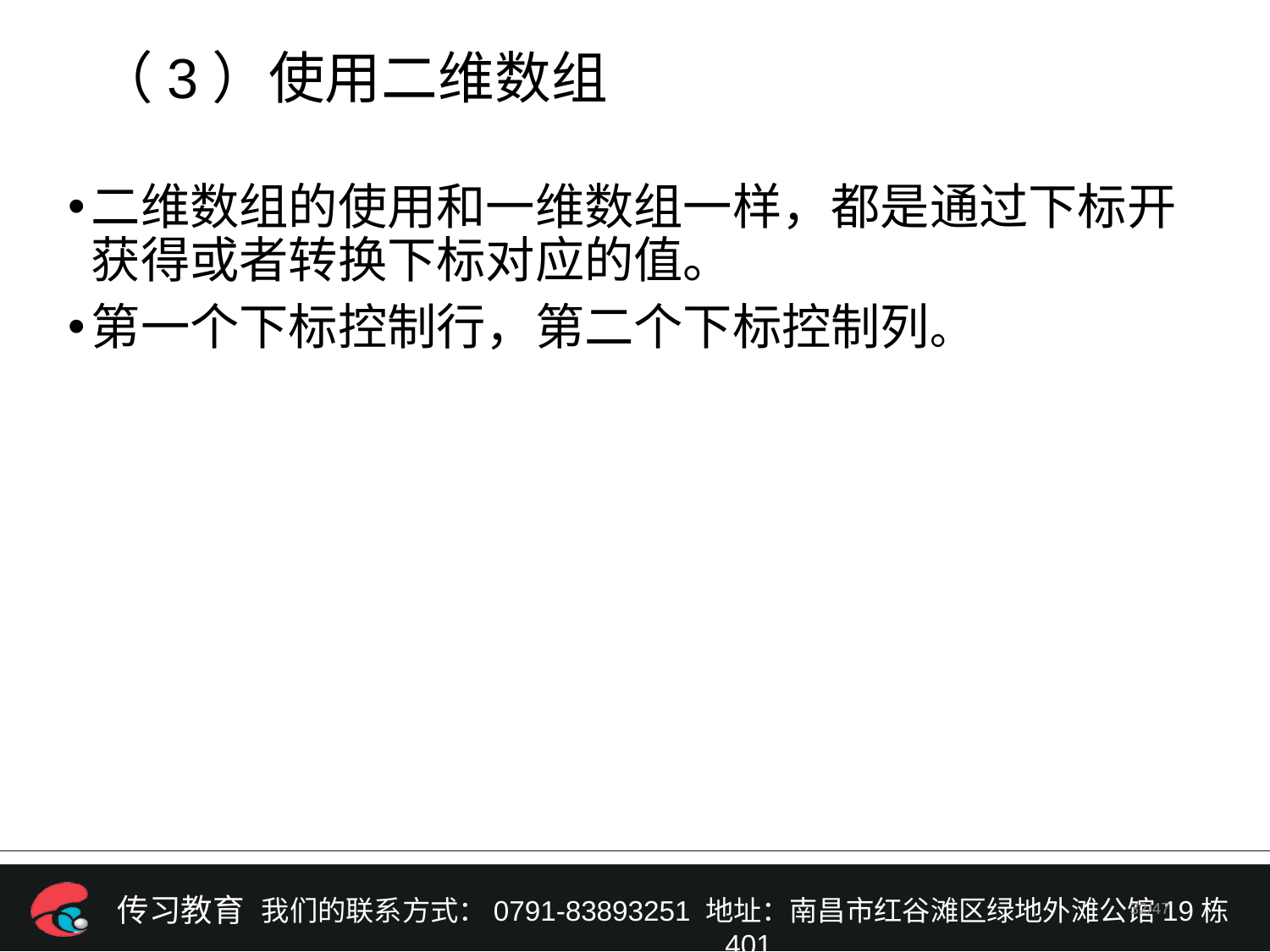

（3）使用二维数组

二维数组的使用和一维数组一样，都是通过下标开获得或者转换下标对应的值。
第一个下标控制行，第二个下标控制列。
32/47